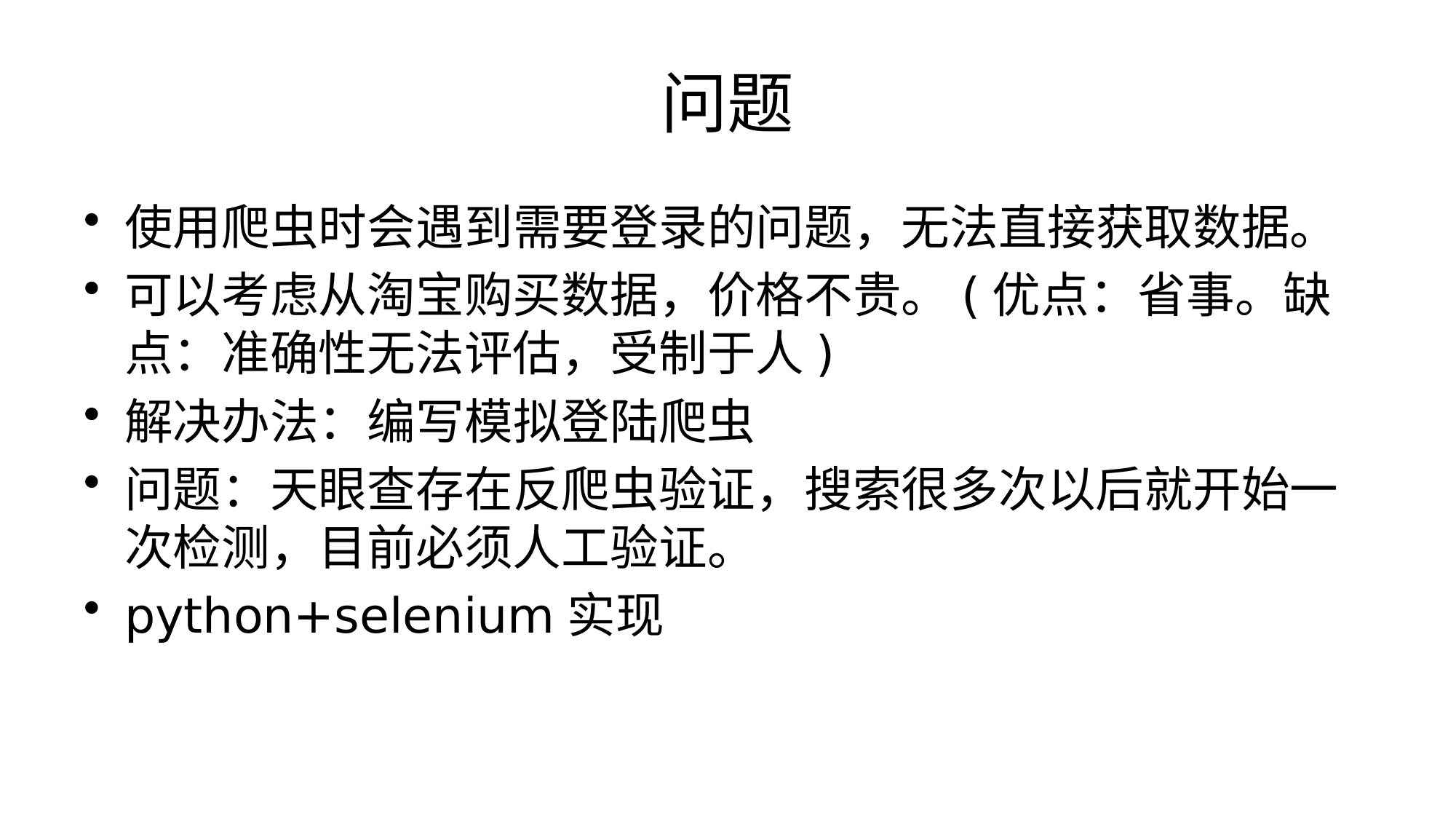

# 问题
使用爬虫时会遇到需要登录的问题，无法直接获取数据。
可以考虑从淘宝购买数据，价格不贵。(优点：省事。缺点：准确性无法评估，受制于人)
解决办法：编写模拟登陆爬虫
问题：天眼查存在反爬虫验证，搜索很多次以后就开始一次检测，目前必须人工验证。
python+selenium实现